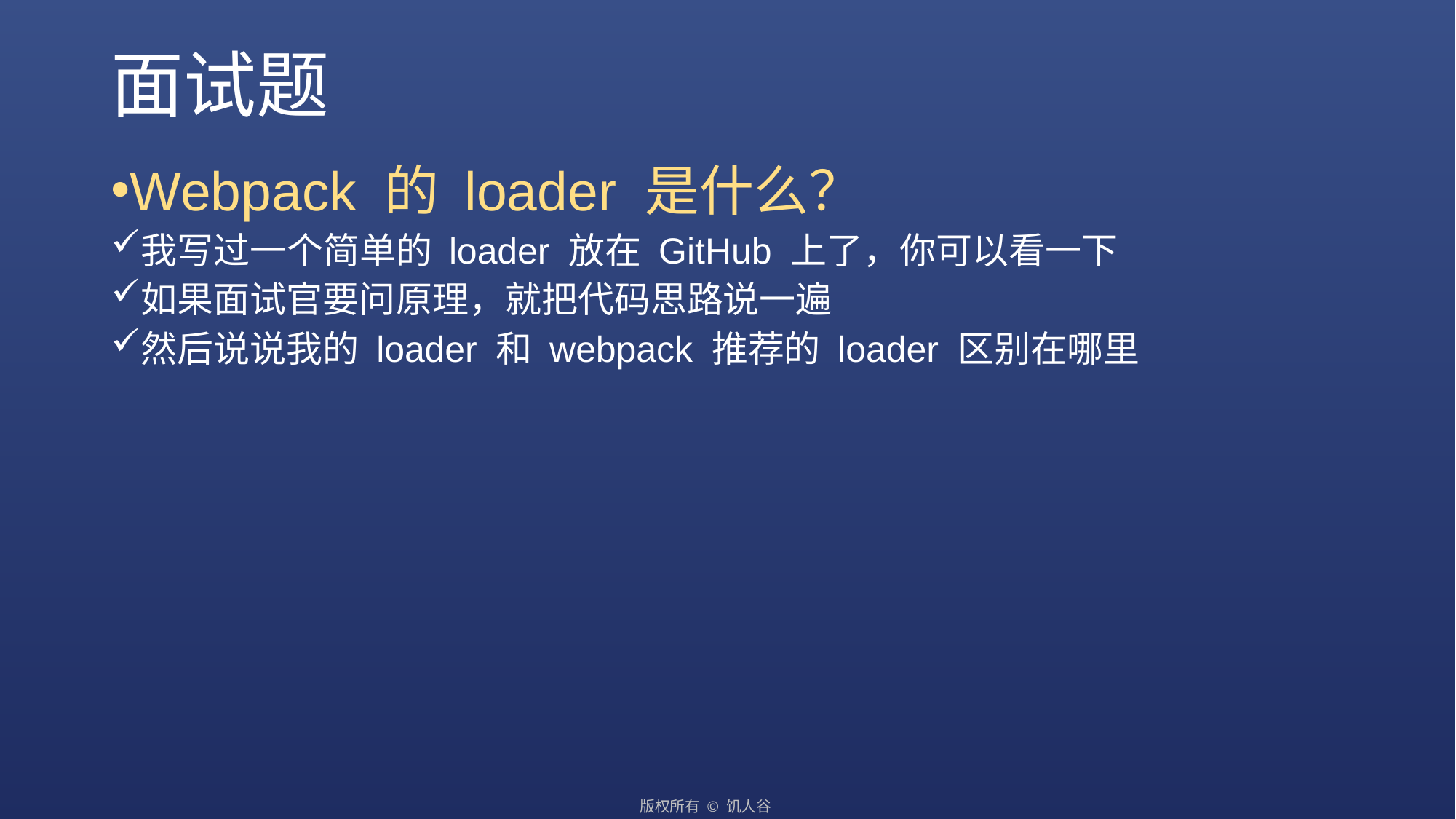

# 面试题
Webpack 的 loader 是什么？
我写过一个简单的 loader 放在 GitHub 上了，你可以看一下
如果面试官要问原理，就把代码思路说一遍
然后说说我的 loader 和 webpack 推荐的 loader 区别在哪里